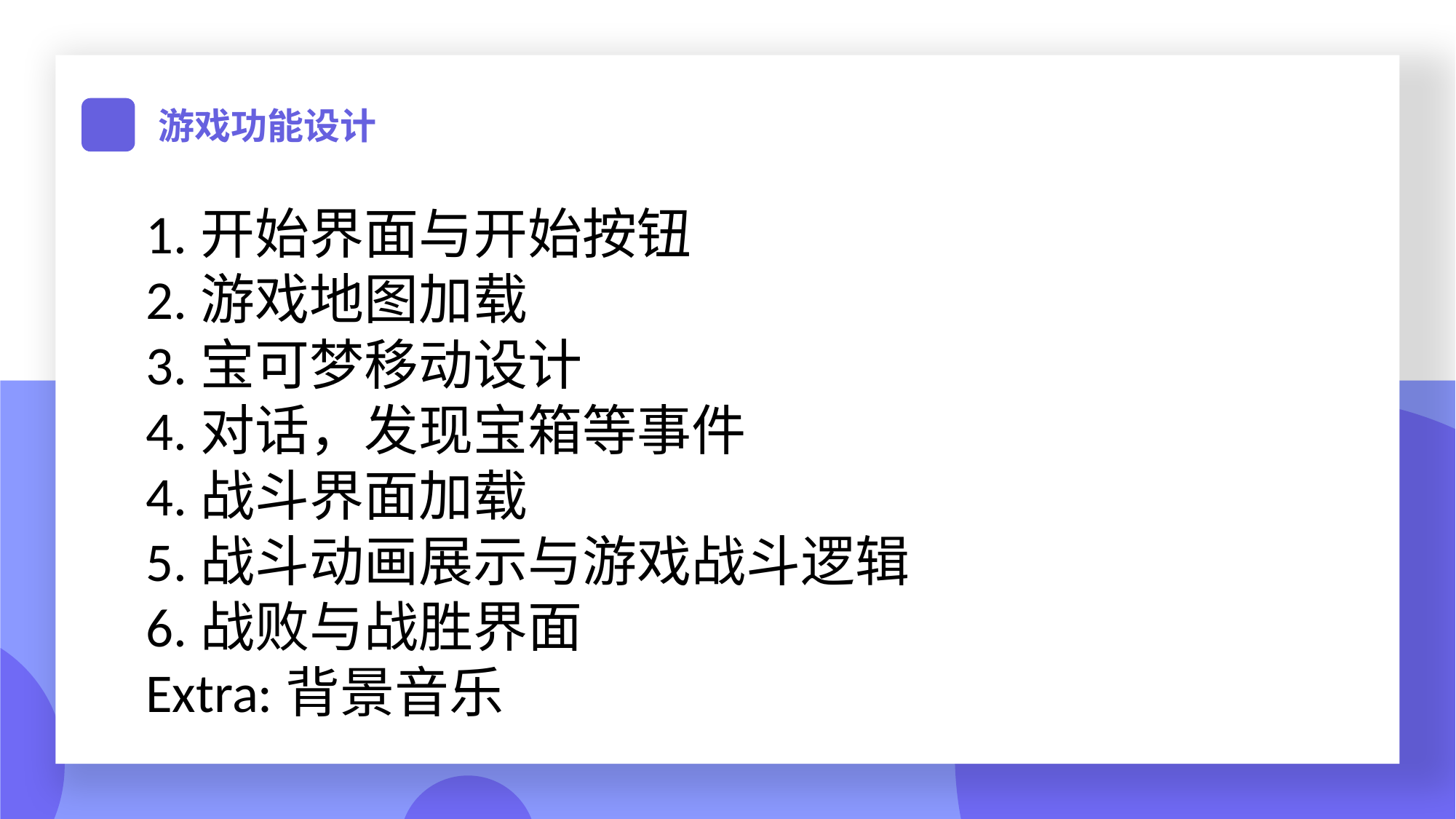

游戏功能设计
1.开始界面与开始按钮
2.游戏地图加载
3.宝可梦移动设计
4.对话，发现宝箱等事件
4.战斗界面加载
5.战斗动画展示与游戏战斗逻辑
6.战败与战胜界面
Extra:背景音乐